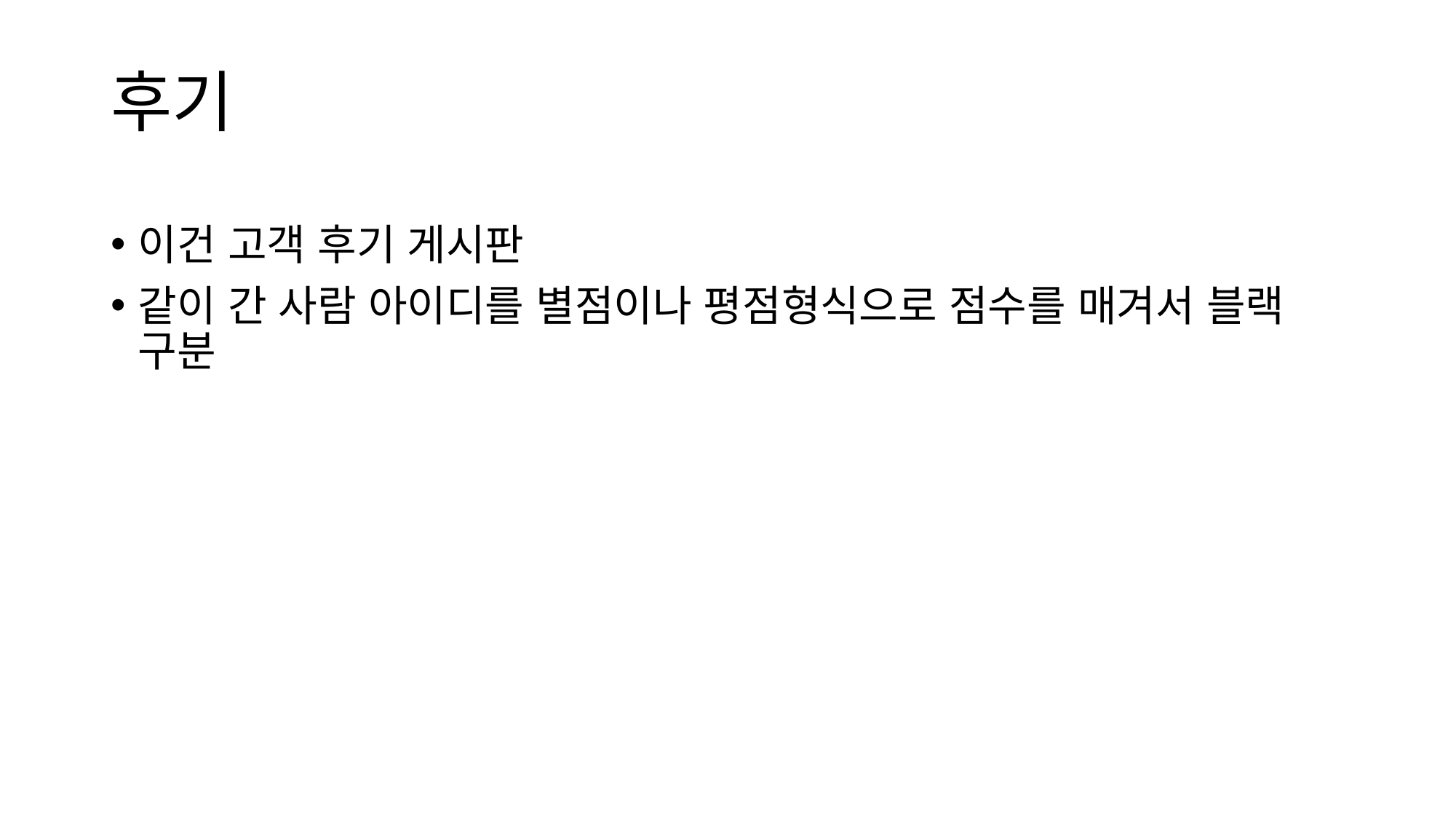

# 후기
이건 고객 후기 게시판
같이 간 사람 아이디를 별점이나 평점형식으로 점수를 매겨서 블랙 구분